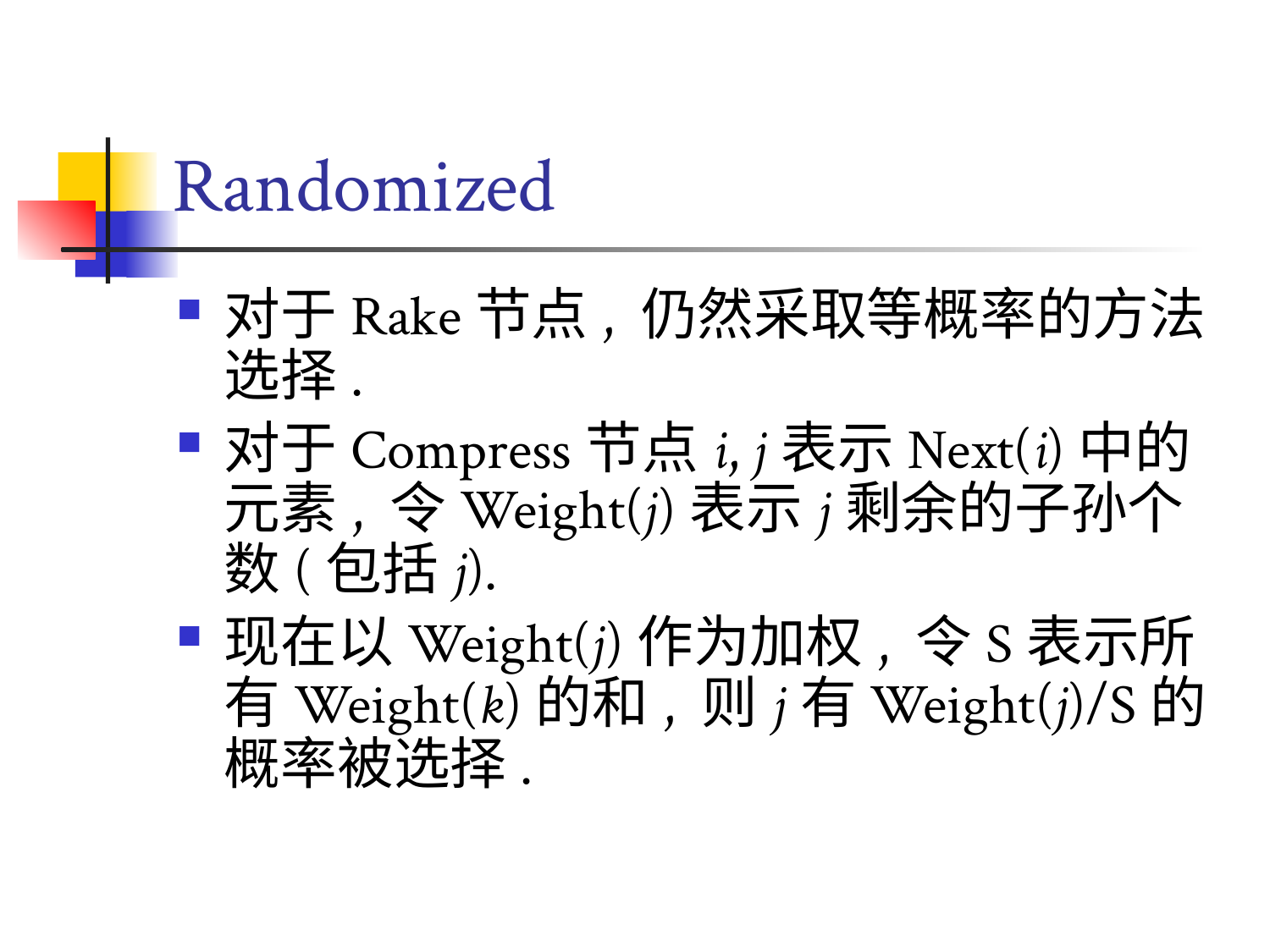

# Randomized
对于Rake节点, 仍然采取等概率的方法选择.
对于Compress节点i, j表示Next(i)中的元素, 令Weight(j)表示j剩余的子孙个数(包括j).
现在以Weight(j)作为加权, 令S表示所有Weight(k)的和, 则j有Weight(j)/S的概率被选择.